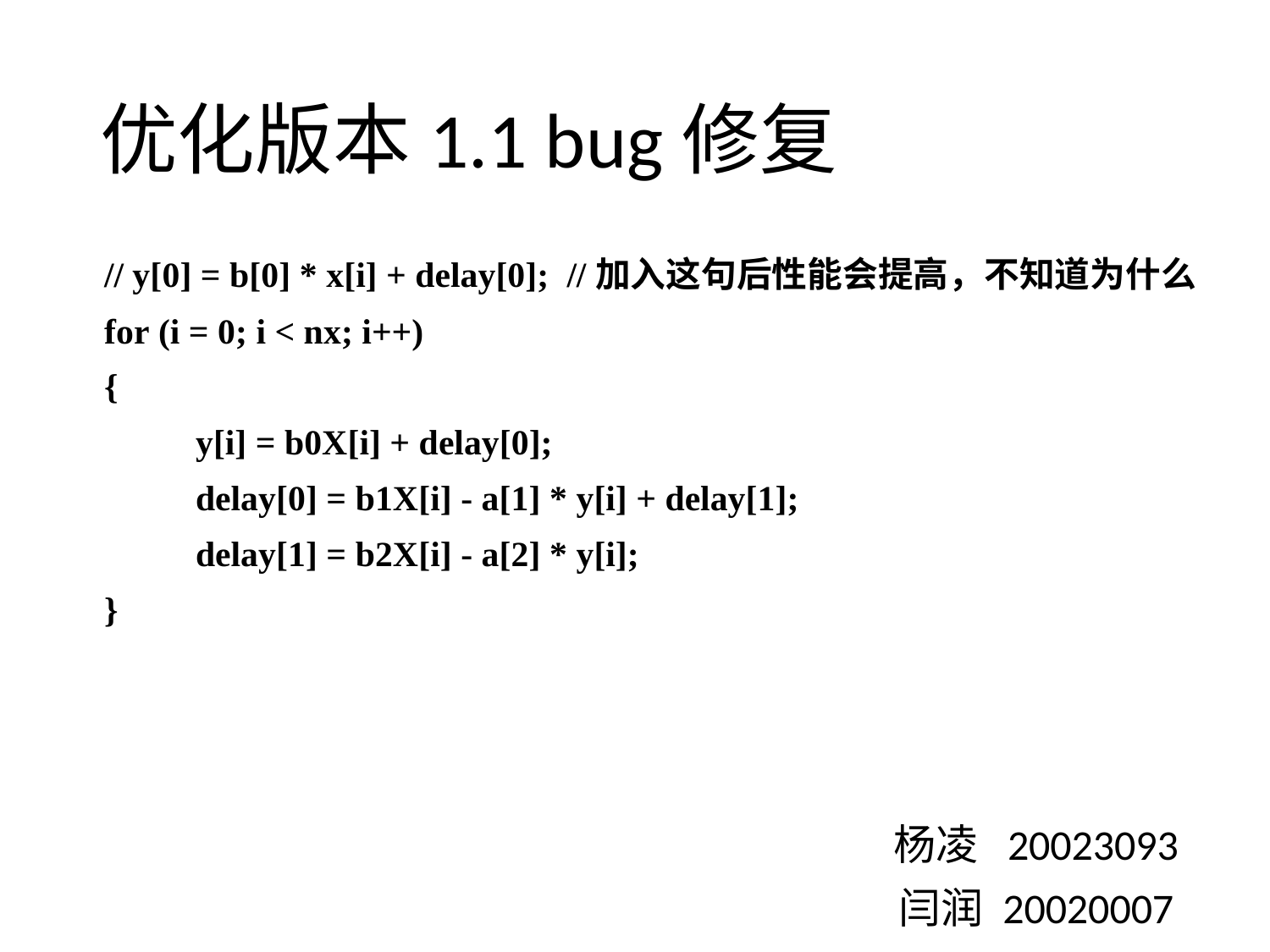

# 优化版本1.1 bug修复
    // y[0] = b[0] * x[i] + delay[0];  //加入这句后性能会提高，不知道为什么
    for (i = 0; i < nx; i++)
    {
    	y[i] = b0X[i] + delay[0];
    	delay[0] = b1X[i] - a[1] * y[i] + delay[1];
    	delay[1] = b2X[i] - a[2] * y[i];
    }